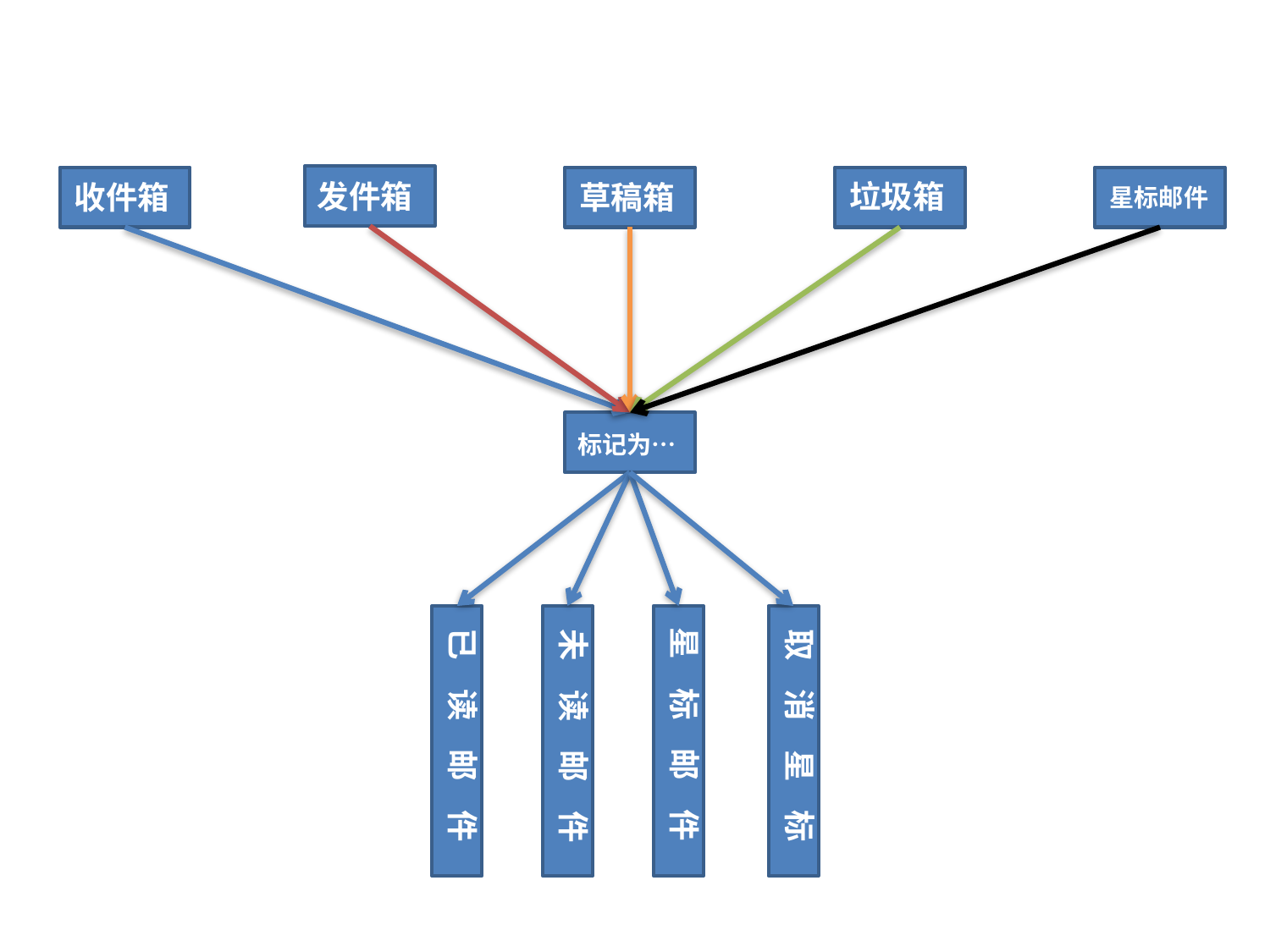

发件箱
垃圾箱
收件箱
草稿箱
星标邮件

标记为…

星    标    邮    件
已    读    邮    件
取    消    星    标
未    读    邮    件